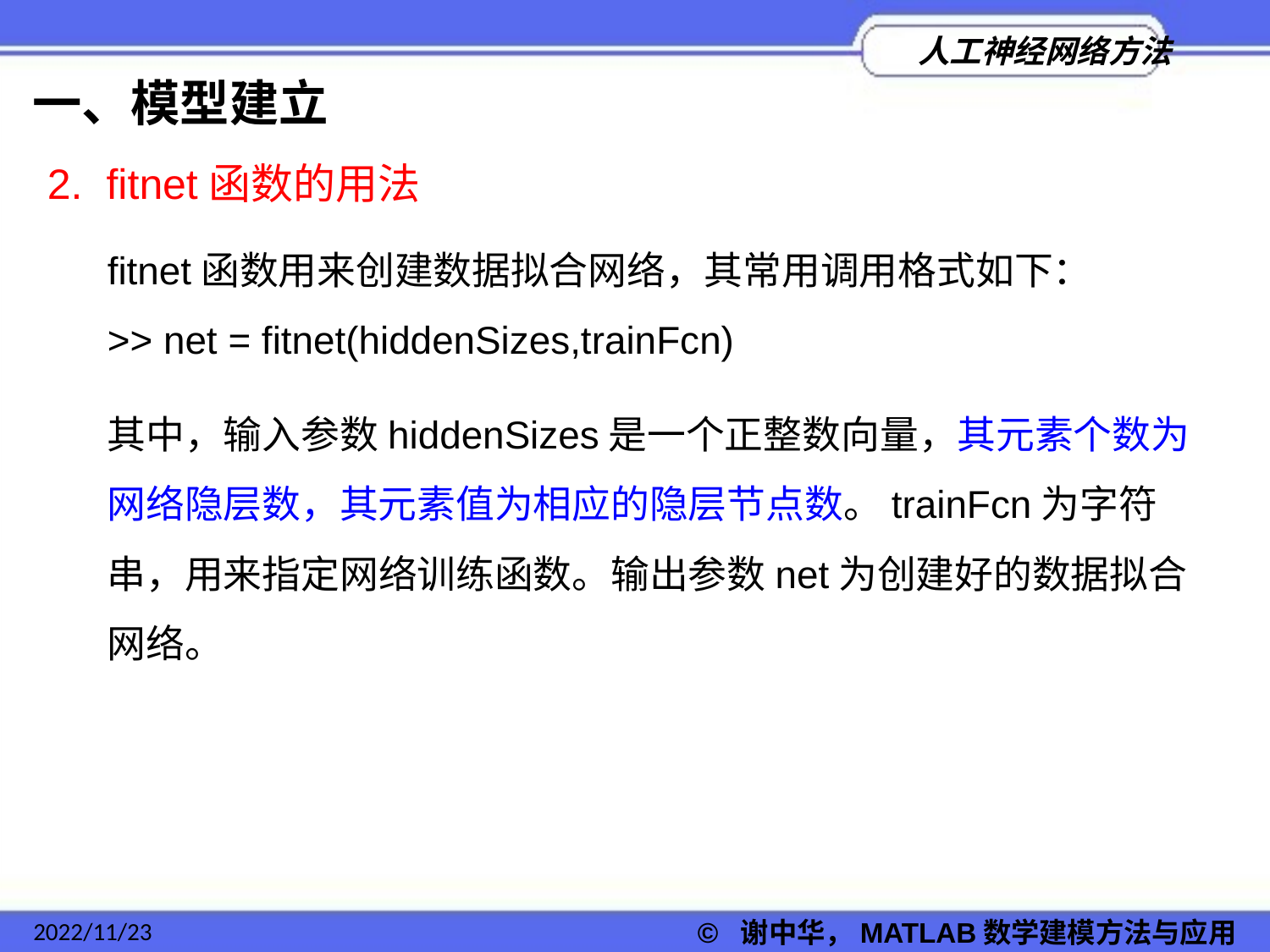

一、模型建立
2.  fitnet函数的用法
fitnet函数用来创建数据拟合网络，其常用调用格式如下：
>> net = fitnet(hiddenSizes,trainFcn)
其中，输入参数hiddenSizes是一个正整数向量，其元素个数为网络隐层数，其元素值为相应的隐层节点数。trainFcn为字符串，用来指定网络训练函数。输出参数net为创建好的数据拟合网络。

2022/11/23
©  谢中华，MATLAB数学建模方法与应用